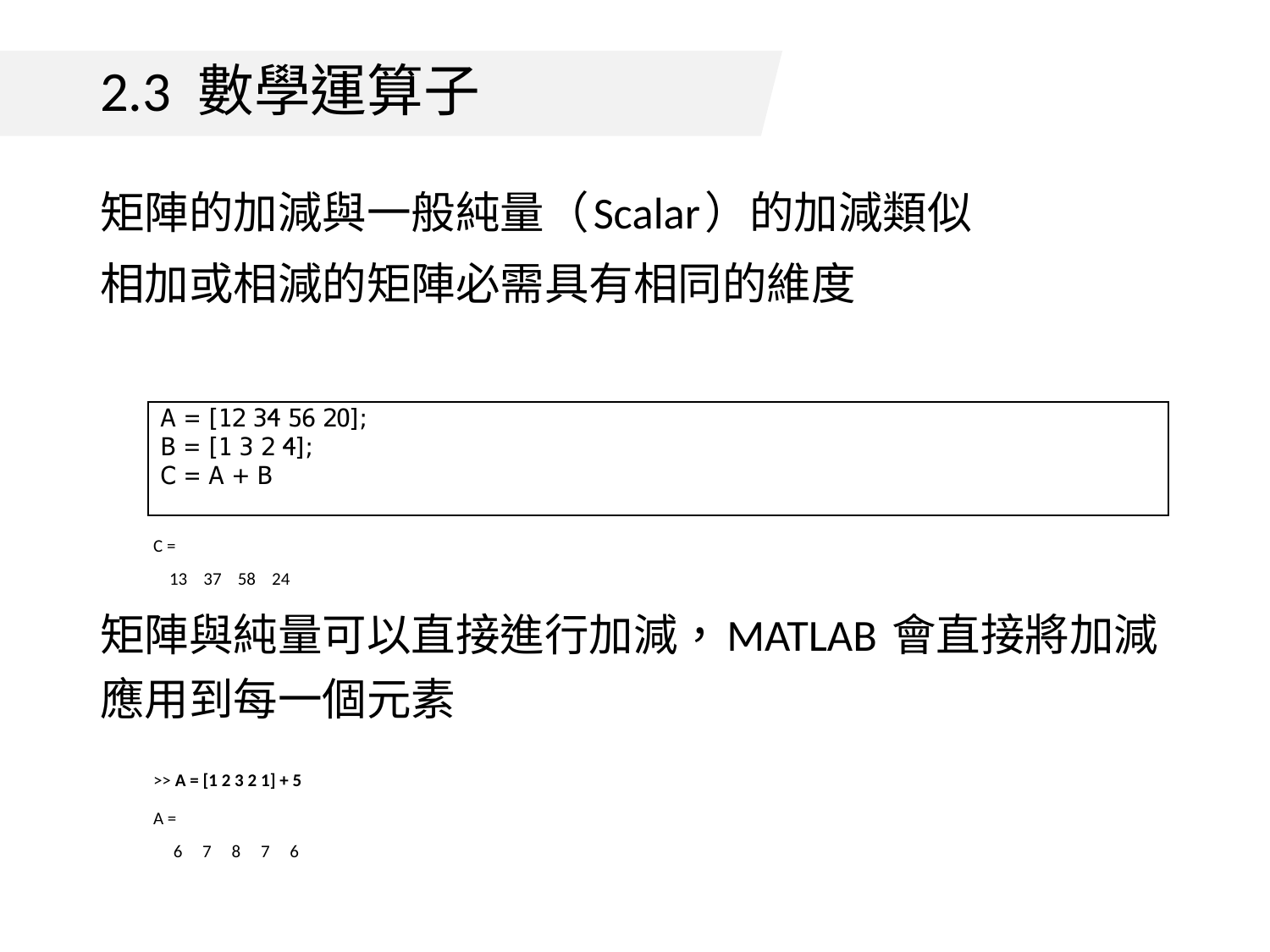

# 2.3 數學運算子
矩陣的加減與一般純量（Scalar）的加減類似
相加或相減的矩陣必需具有相同的維度

	C =
	    13    37    58    24
矩陣與純量可以直接進行加減，MATLAB 會直接將加減應用到每一個元素
	>> A = [1 2 3 2 1] + 5
	A =
	     6     7     8     7     6

| A = [12 34 56 20]; B = [1 3 2 4]; C = A + B |
| --- |